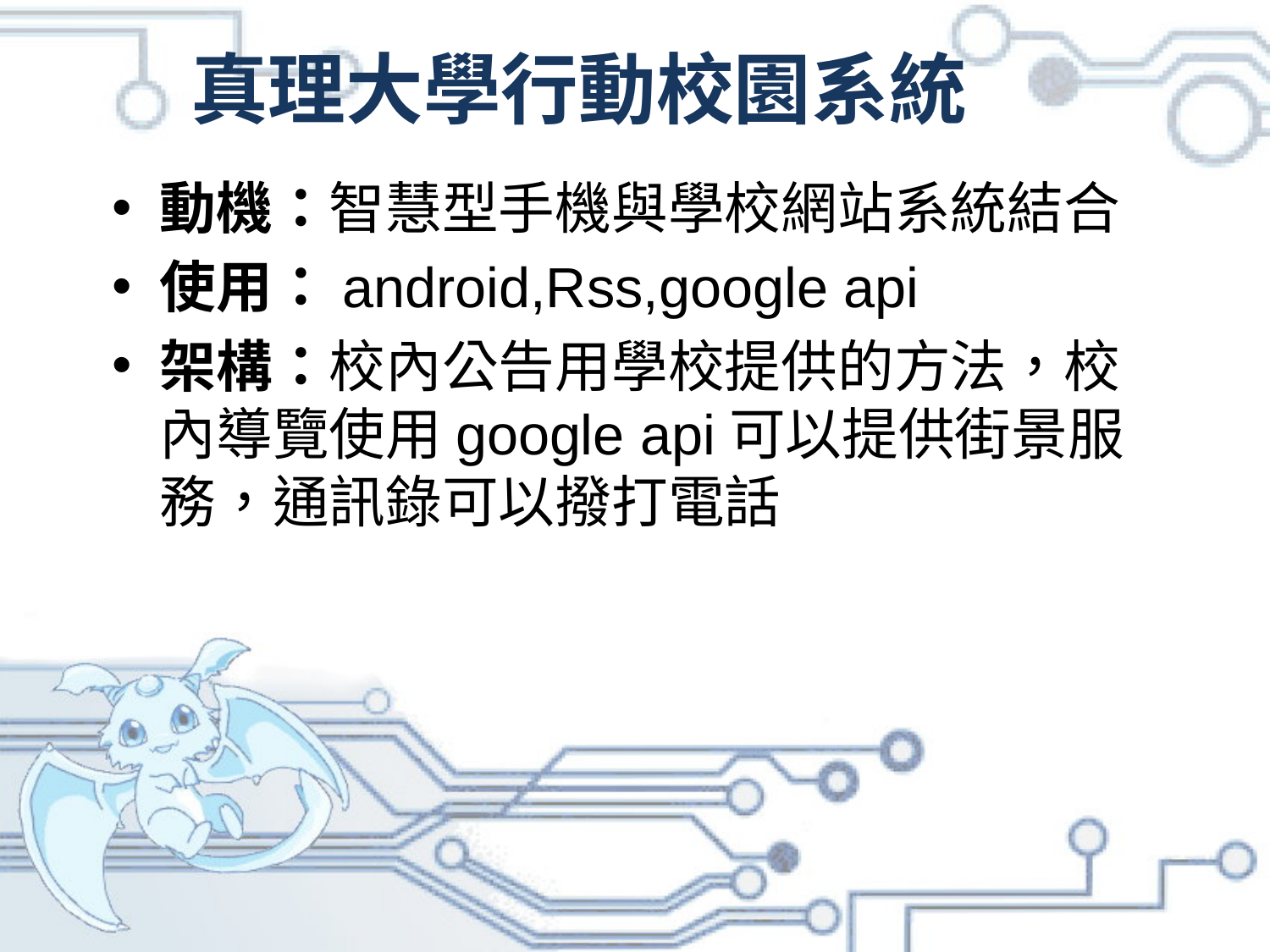

# 真理大學行動校園系統
動機：智慧型手機與學校網站系統結合
使用：android,Rss,google api
架構：校內公告用學校提供的方法，校內導覽使用google api可以提供街景服務，通訊錄可以撥打電話